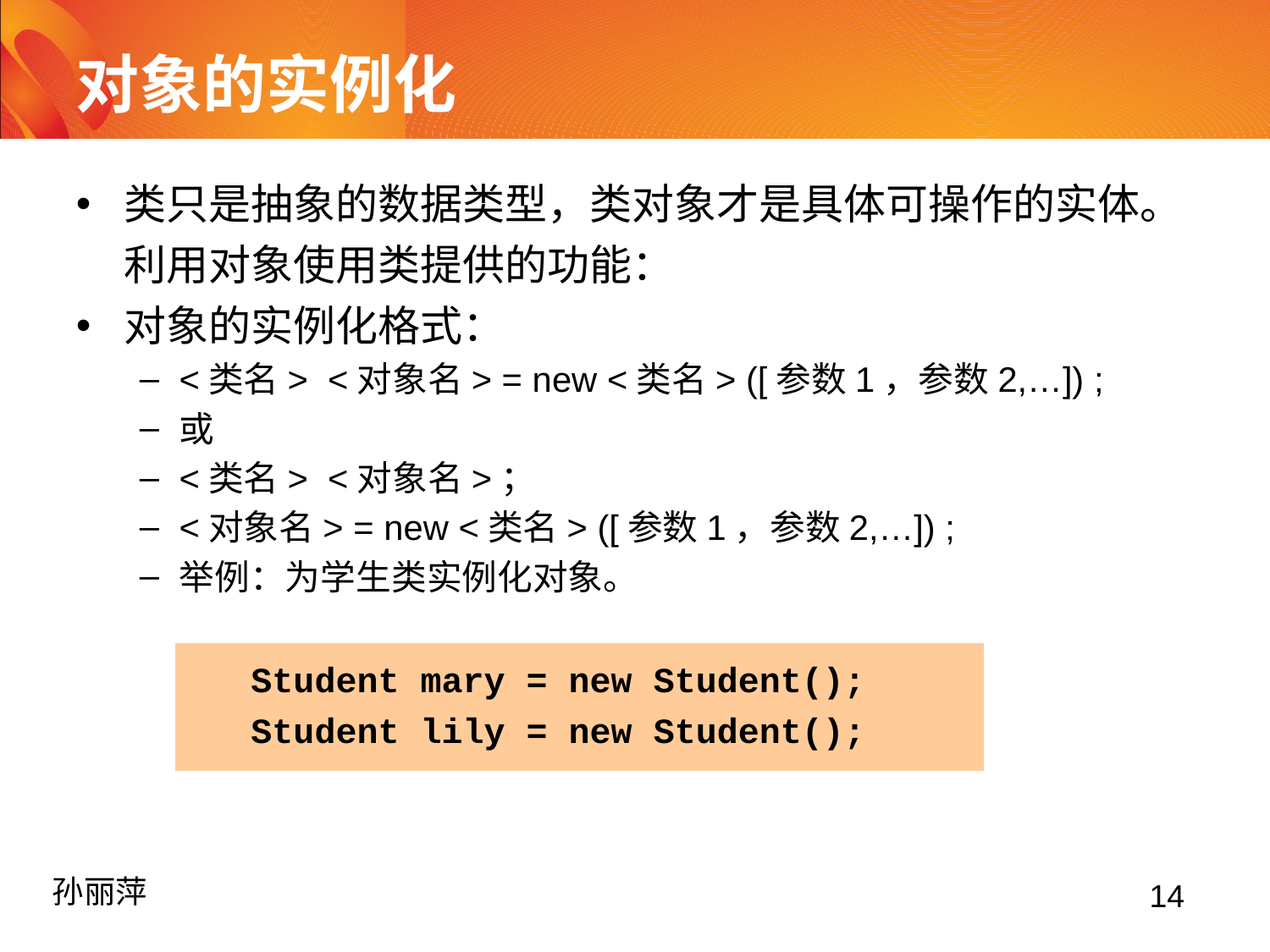

# 对象的实例化
类只是抽象的数据类型，类对象才是具体可操作的实体。利用对象使用类提供的功能：
对象的实例化格式：
<类名>  <对象名> = new <类名> ([参数1，参数2,…]) ;
或
<类名>  <对象名>；
<对象名> = new <类名> ([参数1，参数2,…]) ;
举例：为学生类实例化对象。
Student mary = new Student();
Student lily = new Student();